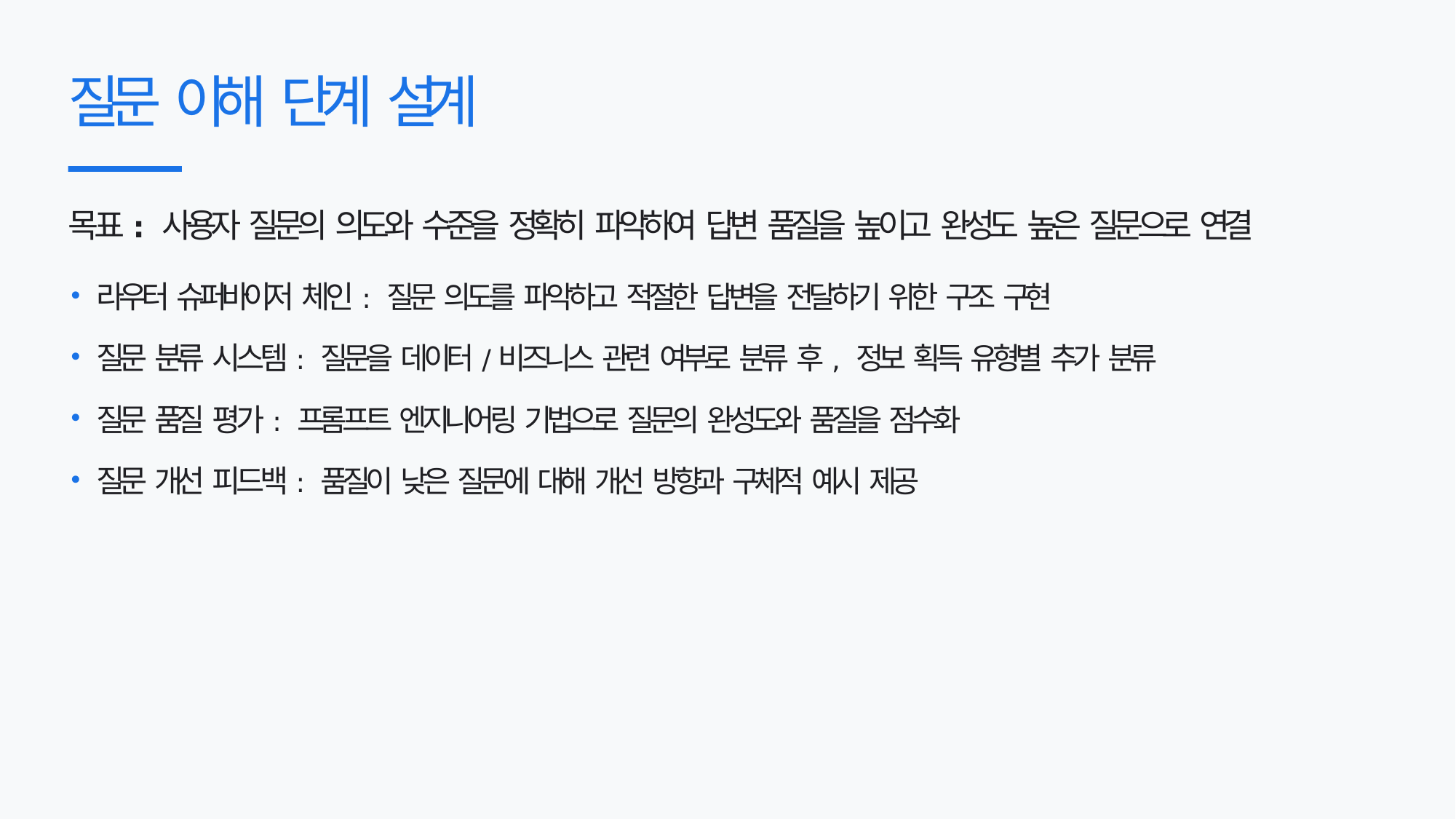

# 질문 이해 단계 설계

목표: 사용자 질문의 의도와 수준을 정확히 파악하여 답변 품질을 높이고 완성도 높은 질문으로 연결
라우터 슈퍼바이저 체인: 질문 의도를 파악하고 적절한 답변을 전달하기 위한 구조 구현
질문 분류 시스템: 질문을 데이터/비즈니스 관련 여부로 분류 후, 정보 획득 유형별 추가 분류
질문 품질 평가: 프롬프트 엔지니어링 기법으로 질문의 완성도와 품질을 점수화
질문 개선 피드백: 품질이 낮은 질문에 대해 개선 방향과 구체적 예시 제공